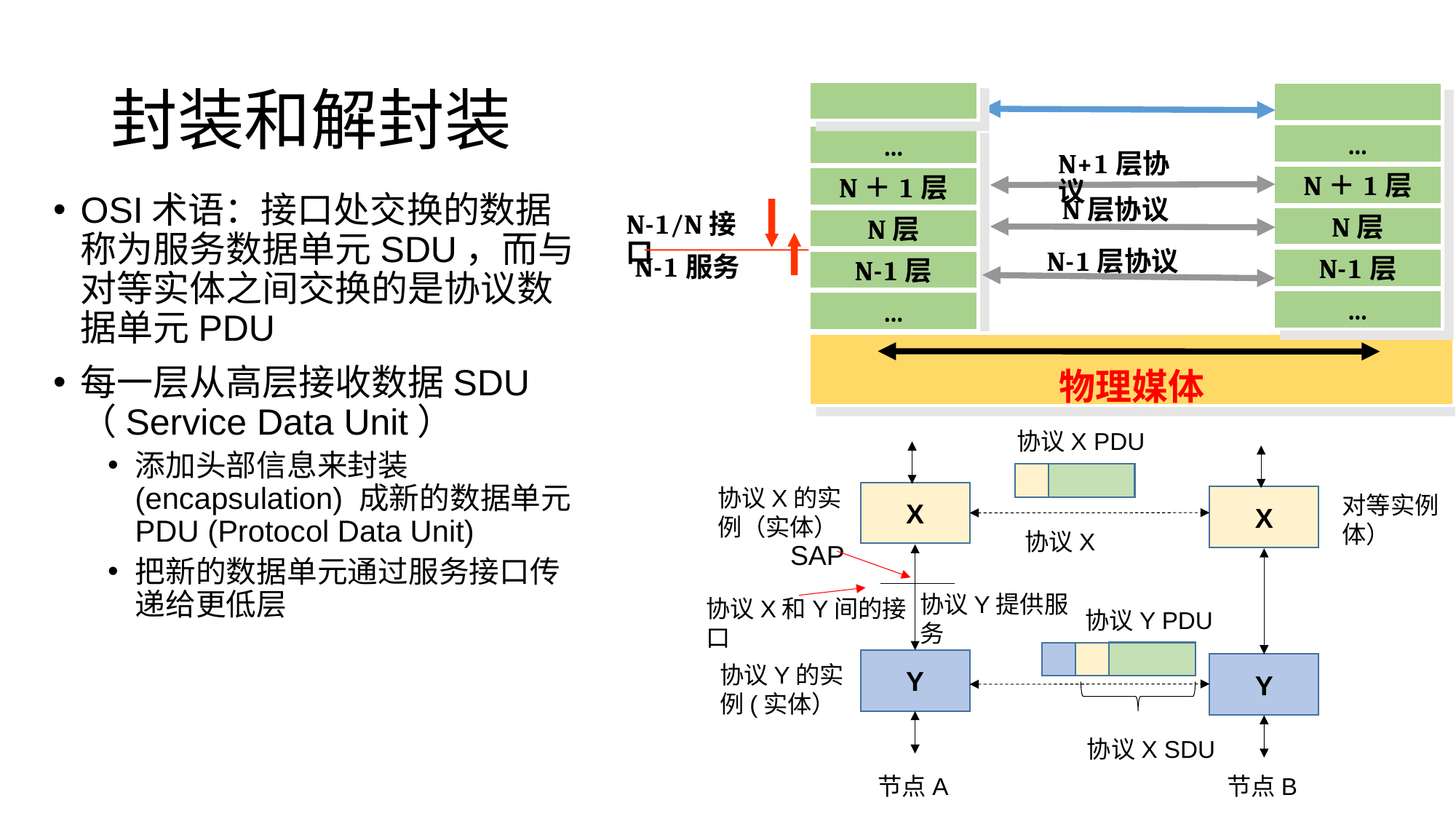

# 封装和解封装

…
…
N+1层协议
N＋1层
N＋1层

N层协议

N层
N层
N-1/N接口

N-1层协议
N-1层

N-1层
N-1服务

…
…

物理媒体

OSI术语：接口处交换的数据称为服务数据单元SDU，而与对等实体之间交换的是协议数据单元PDU
每一层从高层接收数据SDU（Service Data Unit）
添加头部信息来封装(encapsulation) 成新的数据单元PDU (Protocol Data Unit)
把新的数据单元通过服务接口传递给更低层

协议X PDU

协议X的实例（实体）
X
对等实例（实体）
X
协议X
SAP
协议Y提供服务
协议X和Y间的接口
协议Y PDU

Y
Y
协议Y的实例(实体）
协议X SDU
节点A
节点B